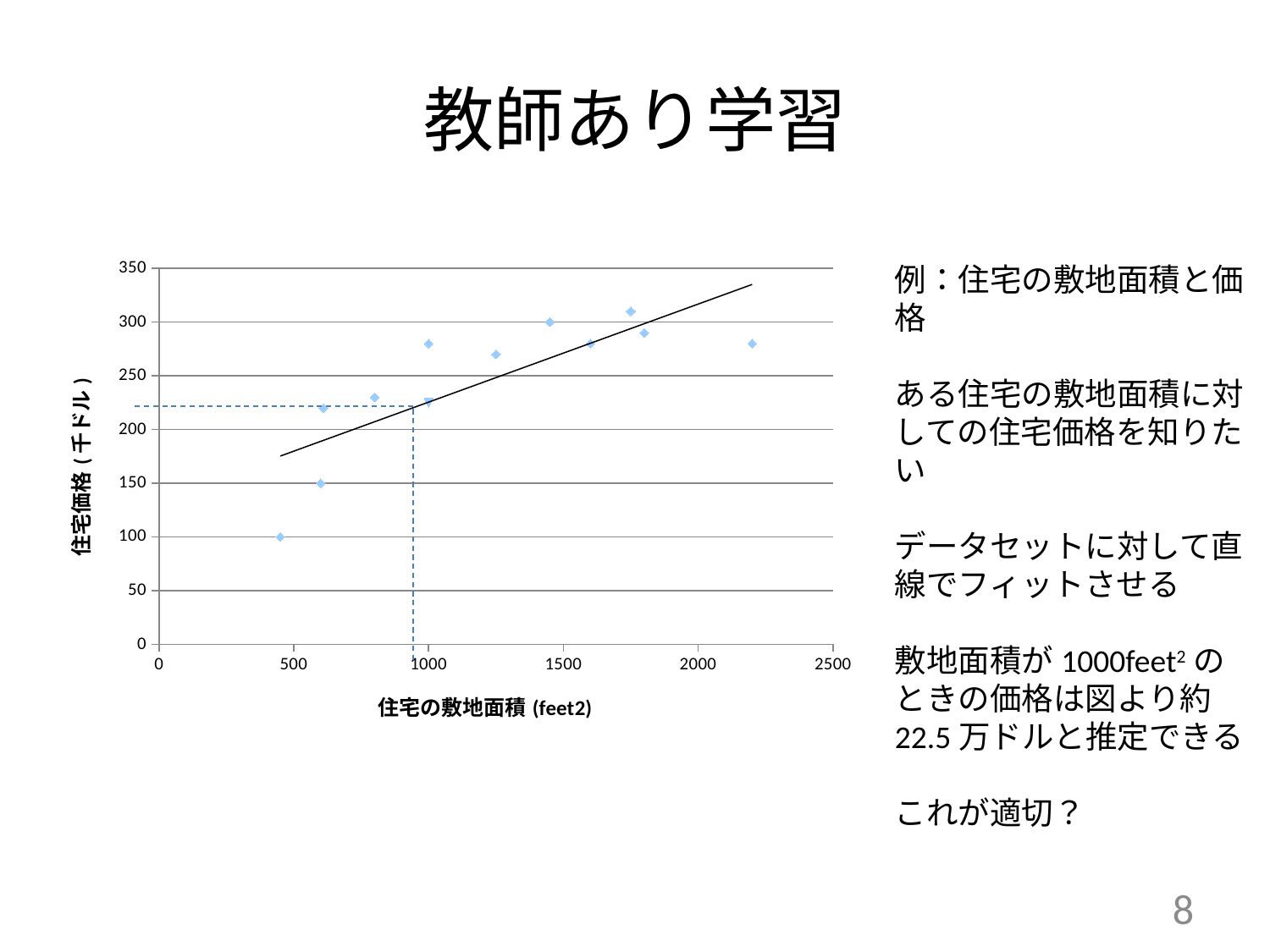

# 教師あり学習

### Chart

| Category |  |  |
|---|---|---|
例：住宅の敷地面積と価格

ある住宅の敷地面積に対しての住宅価格を知りたい

データセットに対して直線でフィットさせる

敷地面積が1000feet2のときの価格は図より約22.5万ドルと推定できる

これが適切？
8